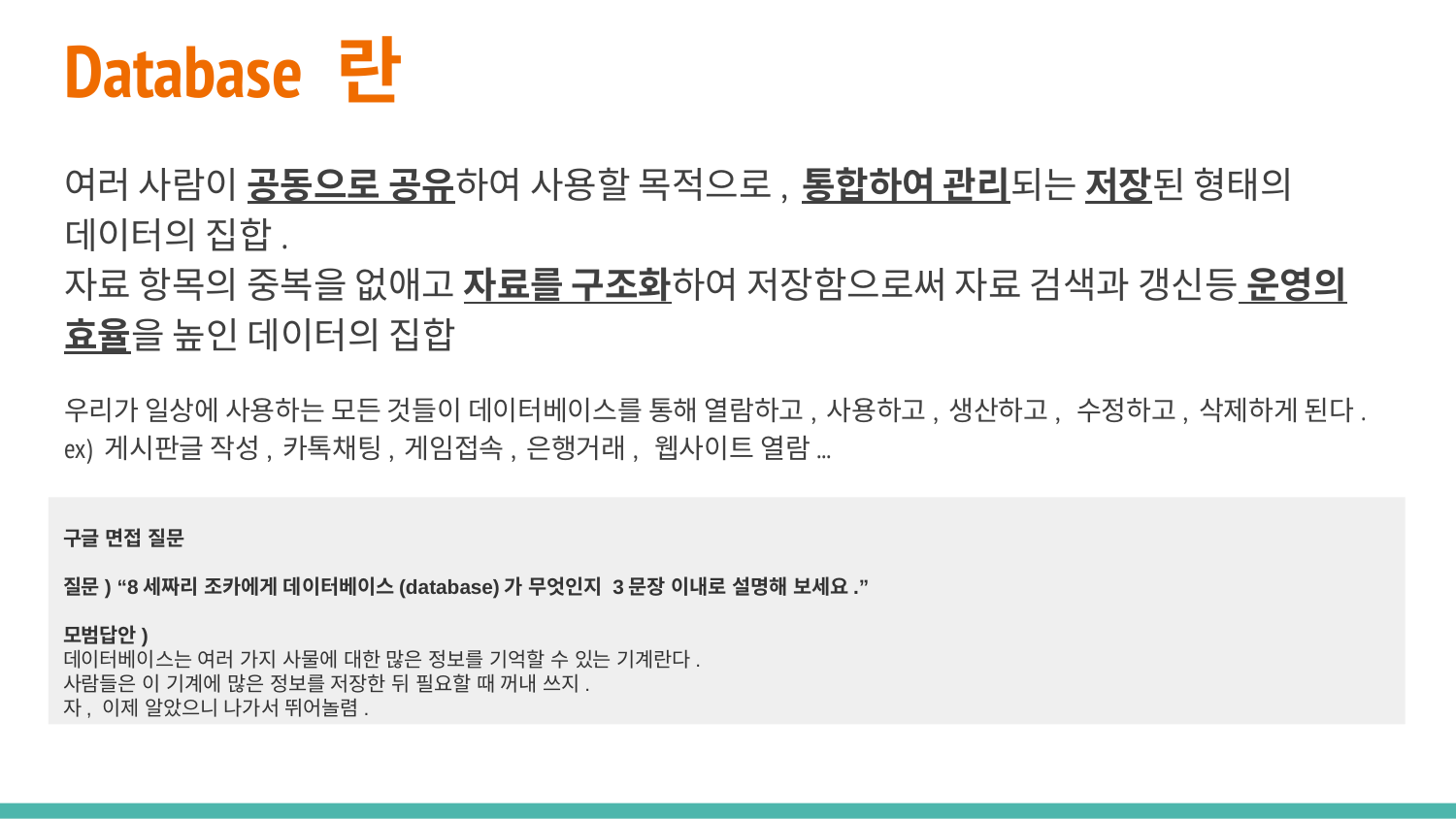

# Database 란
여러 사람이 공동으로 공유하여 사용할 목적으로, 통합하여 관리되는 저장된 형태의 데이터의 집합.
자료 항목의 중복을 없애고 자료를 구조화하여 저장함으로써 자료 검색과 갱신등 운영의 효율을 높인 데이터의 집합
우리가 일상에 사용하는 모든 것들이 데이터베이스를 통해 열람하고, 사용하고, 생산하고,  수정하고, 삭제하게 된다.     ex) 게시판글 작성, 카톡채팅, 게임접속, 은행거래,  웹사이트 열람...
구글 면접 질문
질문) “8세짜리 조카에게 데이터베이스(database)가 무엇인지 3문장 이내로 설명해 보세요.”

모범답안)
데이터베이스는 여러 가지 사물에 대한 많은 정보를 기억할 수 있는 기계란다.
사람들은 이 기계에 많은 정보를 저장한 뒤 필요할 때 꺼내 쓰지.
자, 이제 알았으니 나가서 뛰어놀렴.